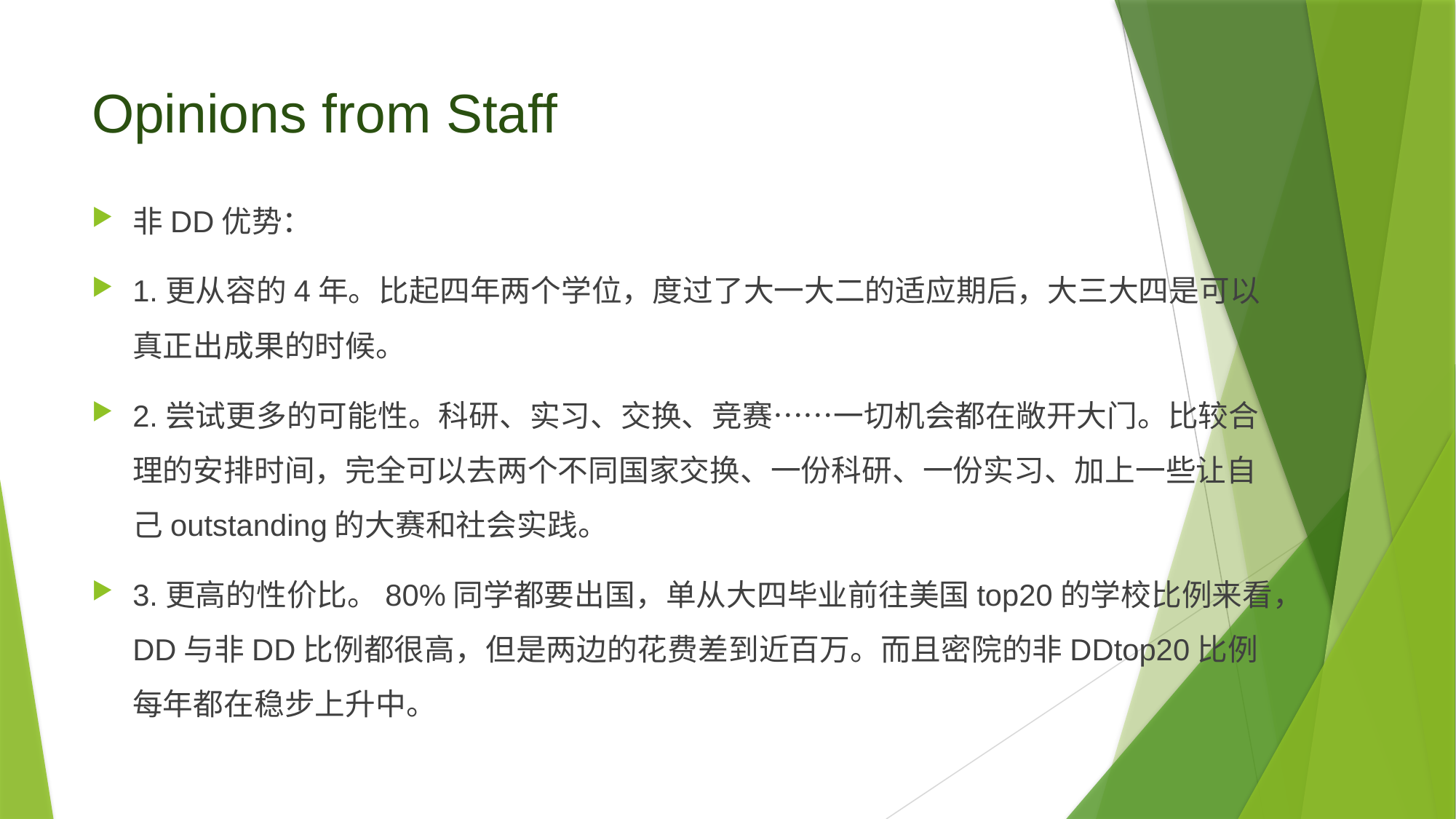

# Opinions from Staff
非DD优势：
1.更从容的4年。比起四年两个学位，度过了大一大二的适应期后，大三大四是可以真正出成果的时候。
2.尝试更多的可能性。科研、实习、交换、竞赛……一切机会都在敞开大门。比较合理的安排时间，完全可以去两个不同国家交换、一份科研、一份实习、加上一些让自己outstanding的大赛和社会实践。
3.更高的性价比。80%同学都要出国，单从大四毕业前往美国top20的学校比例来看，DD与非DD比例都很高，但是两边的花费差到近百万。而且密院的非DDtop20比例每年都在稳步上升中。